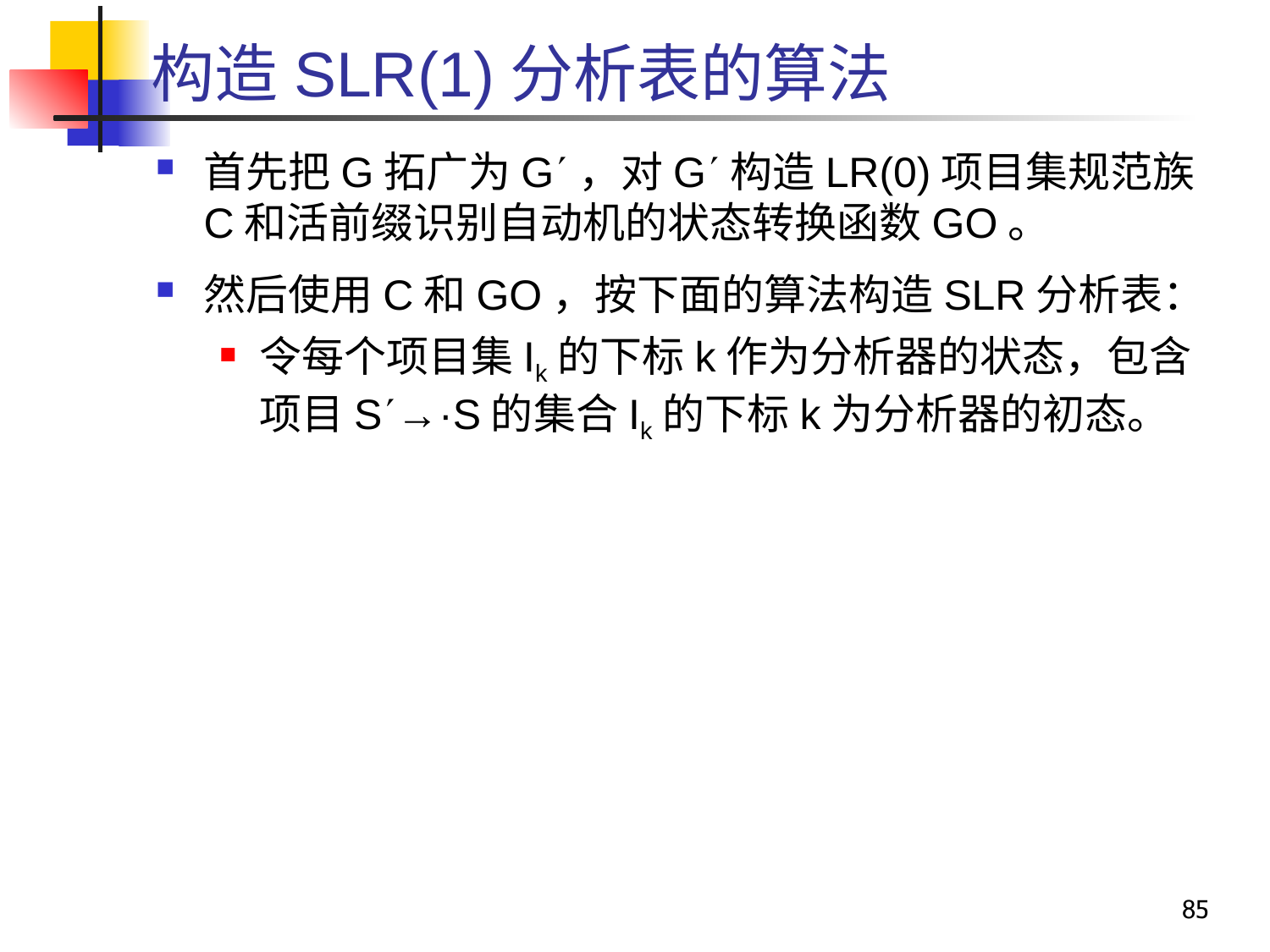

# 构造SLR(1)分析表的算法
首先把G拓广为G′，对G′构造LR(0)项目集规范族C和活前缀识别自动机的状态转换函数GO。
然后使用C和GO，按下面的算法构造SLR分析表：
令每个项目集Ik的下标k作为分析器的状态，包含项目S′→·S的集合Ik的下标k为分析器的初态。

85